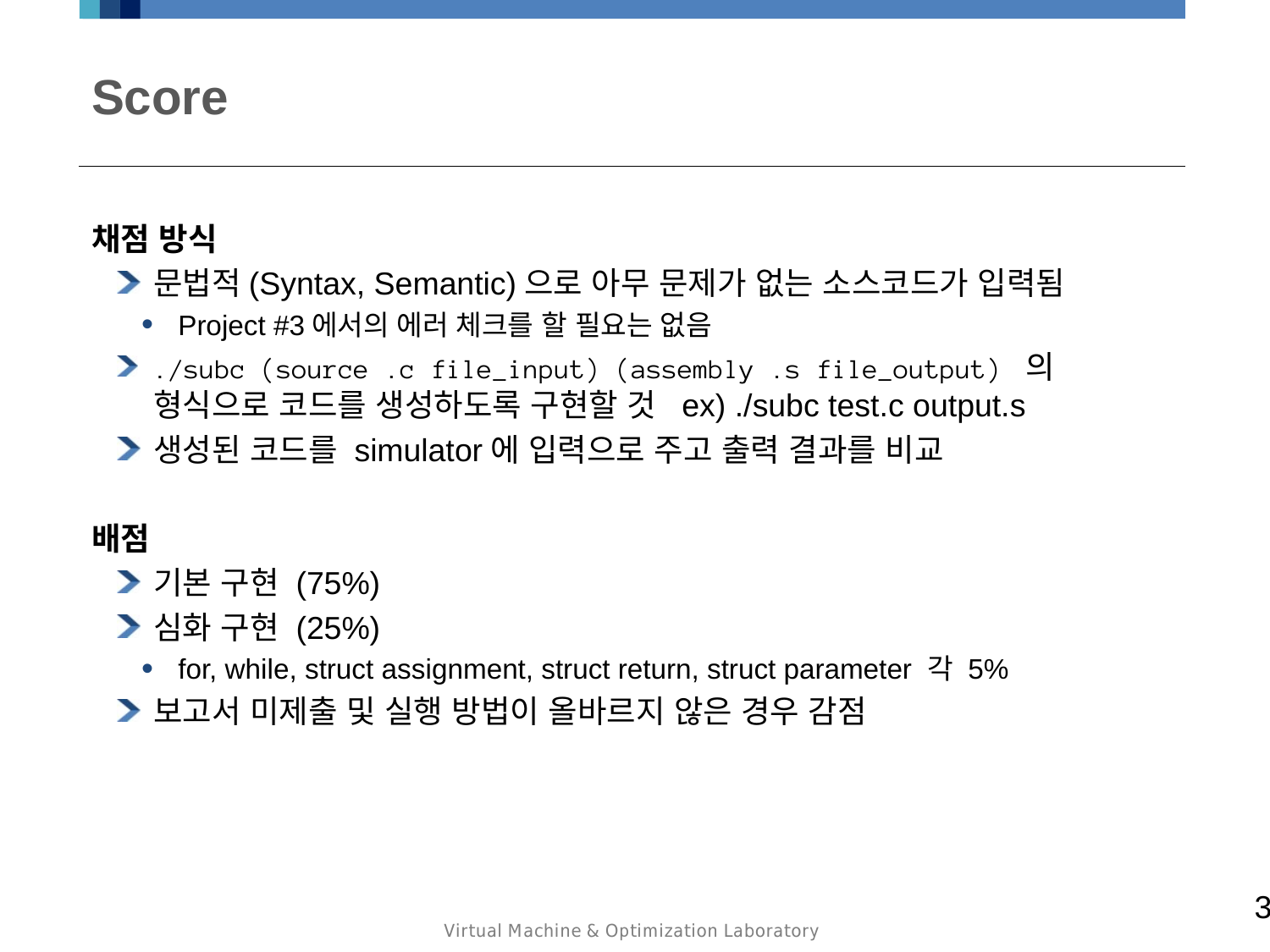

# Score
채점 방식
문법적(Syntax, Semantic)으로 아무 문제가 없는 소스코드가 입력됨
Project #3에서의 에러 체크를 할 필요는 없음
./subc (source .c file_input) (assembly .s file_output) 의 형식으로 코드를 생성하도록 구현할 것  ex) ./subc test.c output.s
생성된 코드를 simulator에 입력으로 주고 출력 결과를 비교

배점
기본 구현 (75%)
심화 구현 (25%)
for, while, struct assignment, struct return, struct parameter 각 5%
보고서 미제출 및 실행 방법이 올바르지 않은 경우 감점